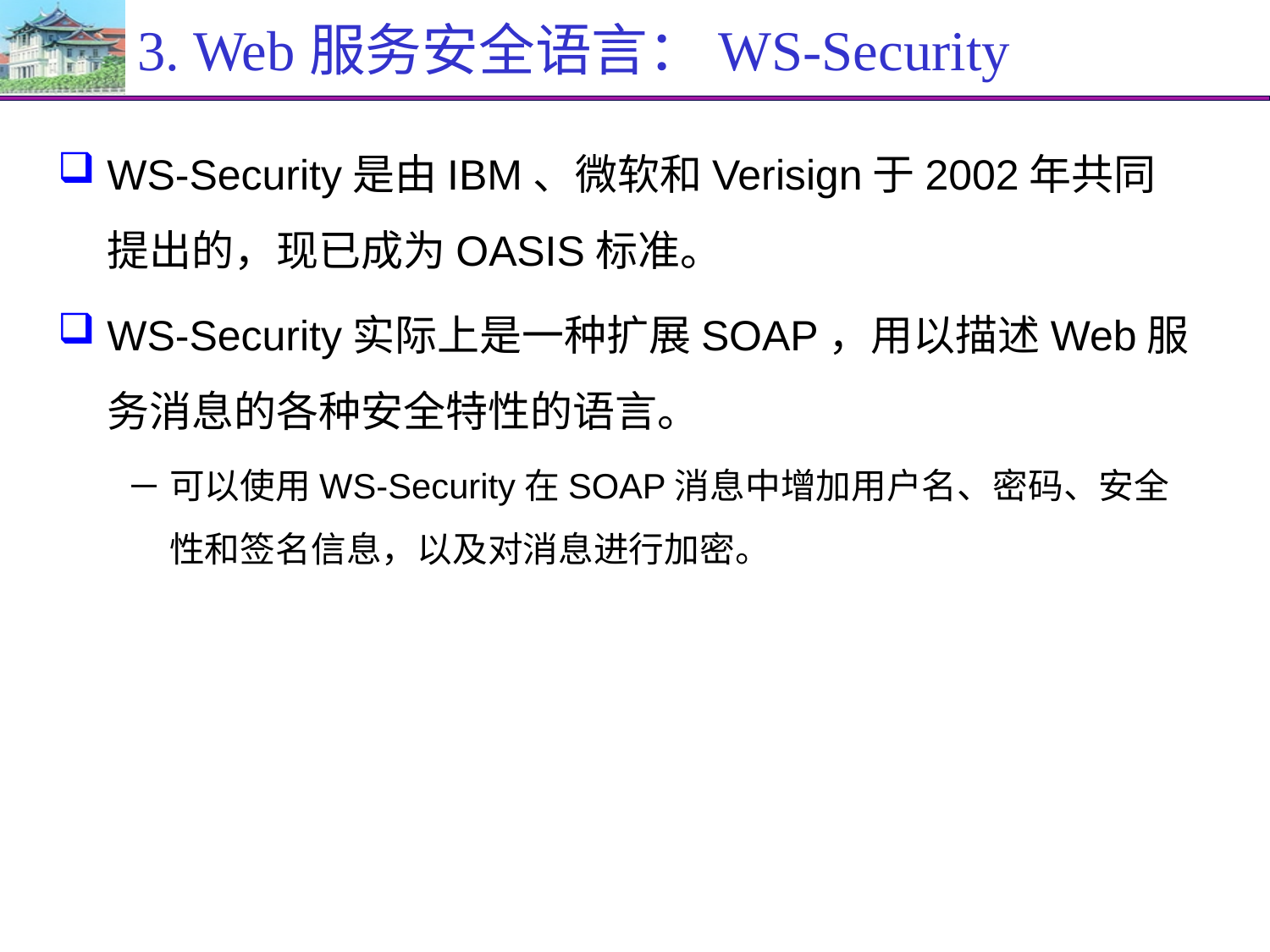

# 3. Web服务安全语言：WS-Security
WS-Security是由IBM、微软和Verisign于2002年共同提出的，现已成为OASIS标准。
WS-Security实际上是一种扩展SOAP，用以描述Web服务消息的各种安全特性的语言。
可以使用WS-Security在SOAP消息中增加用户名、密码、安全性和签名信息，以及对消息进行加密。